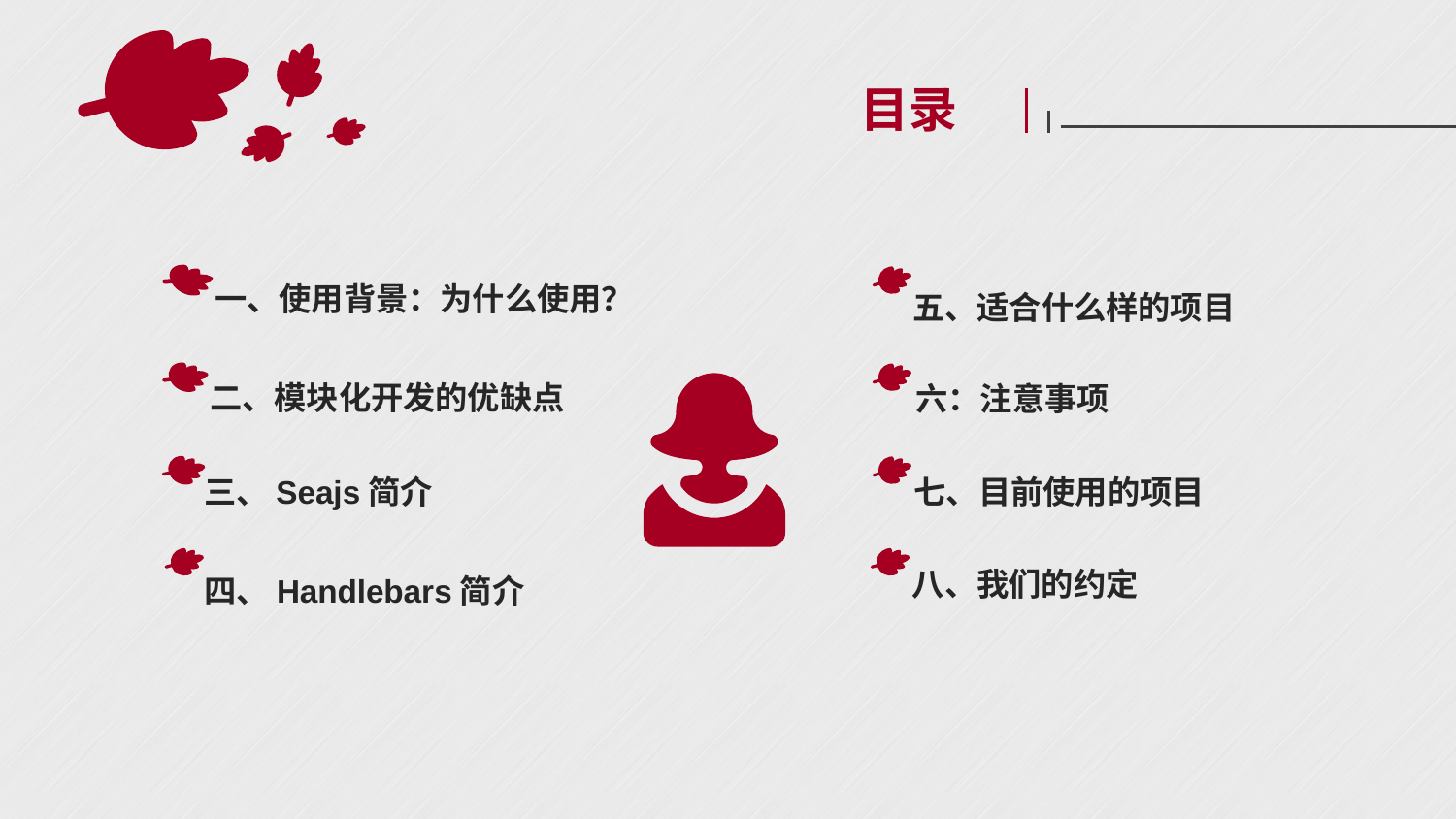

目录

一、使用背景：为什么使用？

五、适合什么样的项目

二、模块化开发的优缺点

六：注意事项

三、Seajs简介

七、目前使用的项目

四、Handlebars简介

八、我们的约定